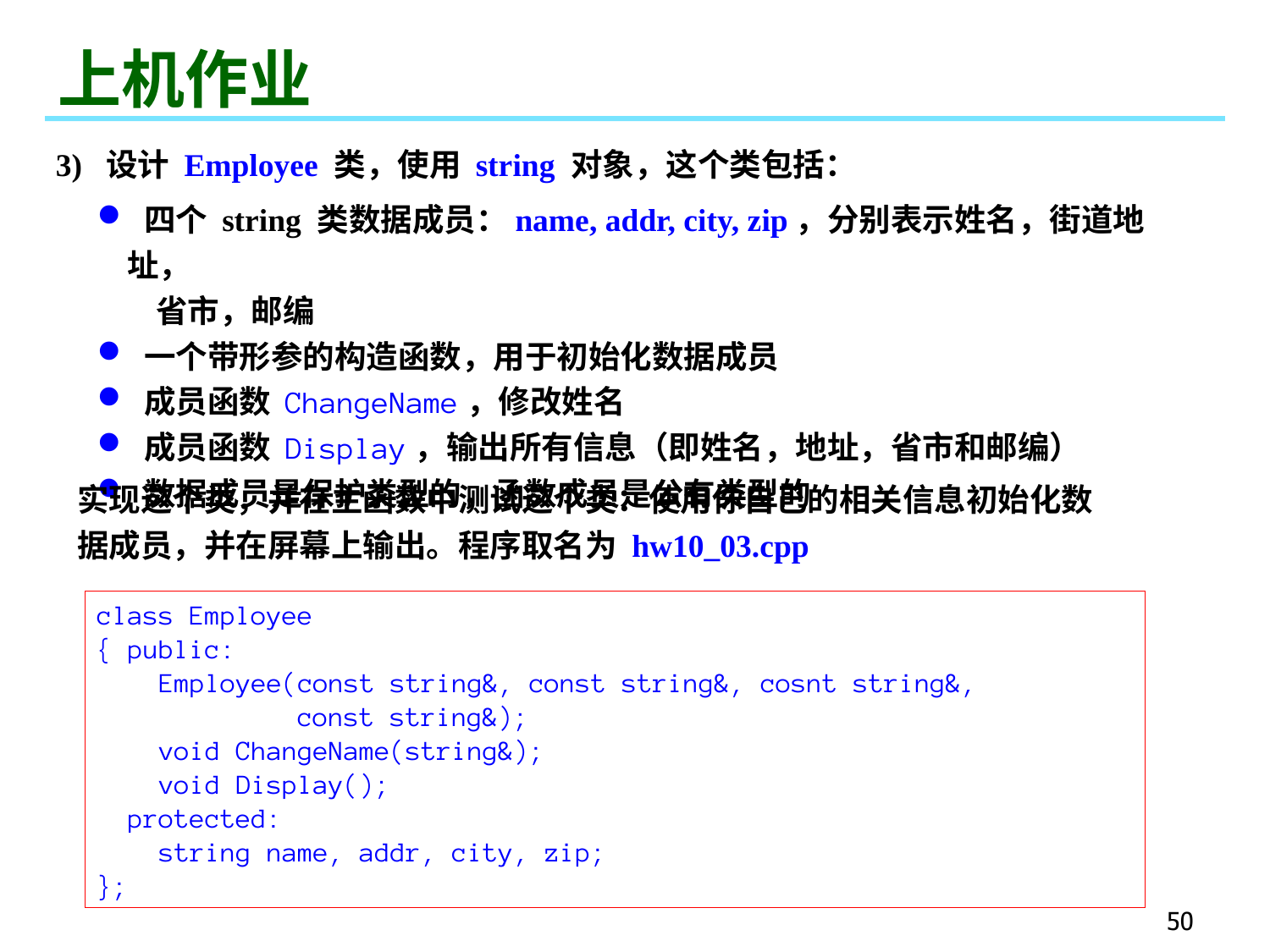

# 上机作业
3)  设计 Employee 类，使用 string 对象，这个类包括：
 四个 string 类数据成员：name, addr, city, zip，分别表示姓名，街道地址，
    省市，邮编
 一个带形参的构造函数，用于初始化数据成员
 成员函数 ChangeName，修改姓名
 成员函数 Display，输出所有信息（即姓名，地址，省市和邮编）
 数据成员是保护类型的，函数成员是公有类型的
实现这个类，并在主函数中测试这个类：使用你自己的相关信息初始化数据成员，并在屏幕上输出。程序取名为 hw10_03.cpp
class Employee
{ public:
    Employee(const string&, const string&, cosnt string&,
             const string&);
    void ChangeName(string&);
    void Display();
  protected:
    string name, addr, city, zip;
};
50